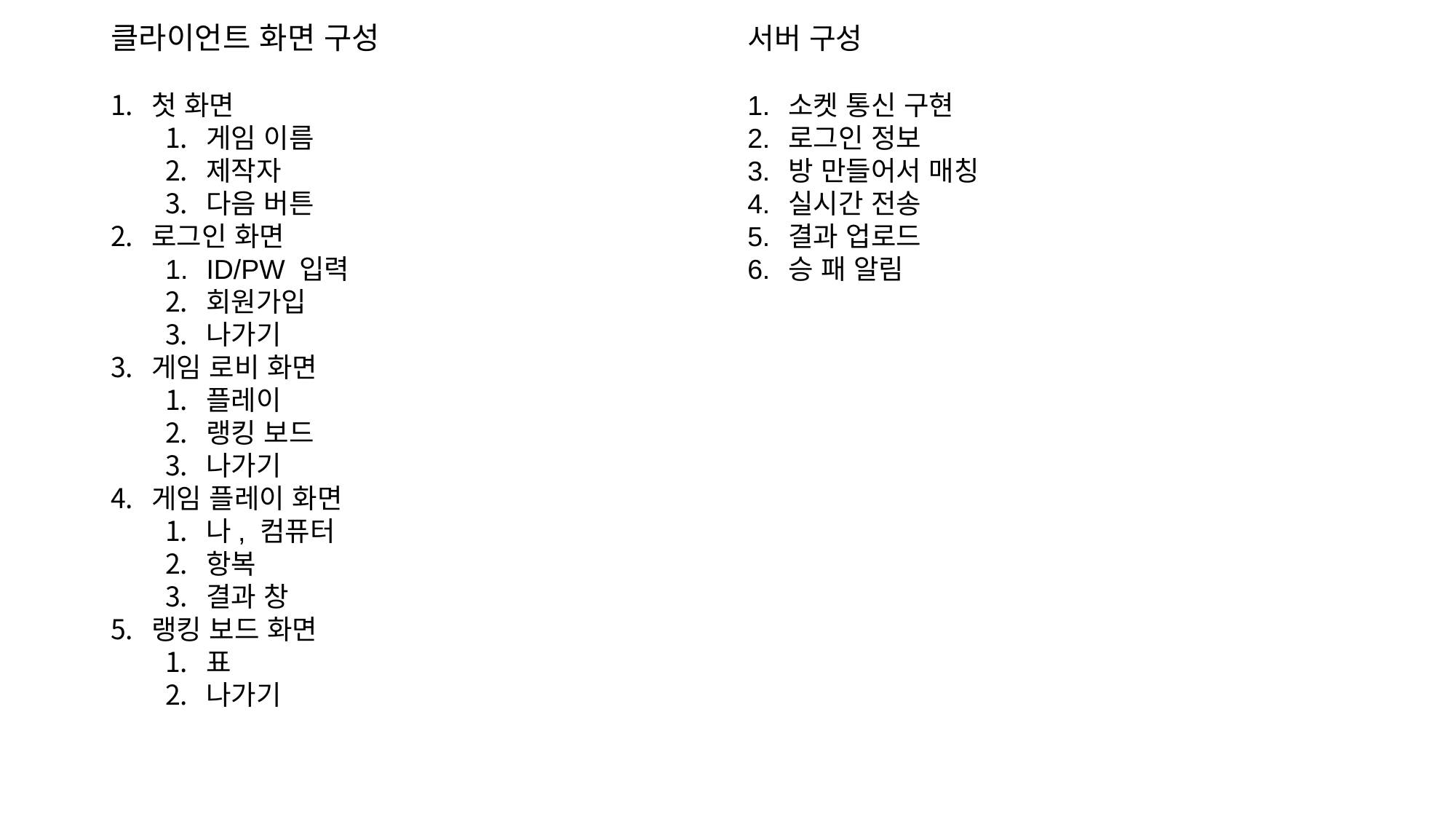

# 클라이언트 화면 구성
서버 구성
첫 화면
게임 이름
제작자
다음 버튼
로그인 화면
ID/PW 입력
회원가입
나가기
게임 로비 화면
플레이
랭킹 보드
나가기
게임 플레이 화면
나, 컴퓨터
항복
결과 창
랭킹 보드 화면
표
나가기
소켓 통신 구현
로그인 정보
방 만들어서 매칭
실시간 전송
결과 업로드
승 패 알림